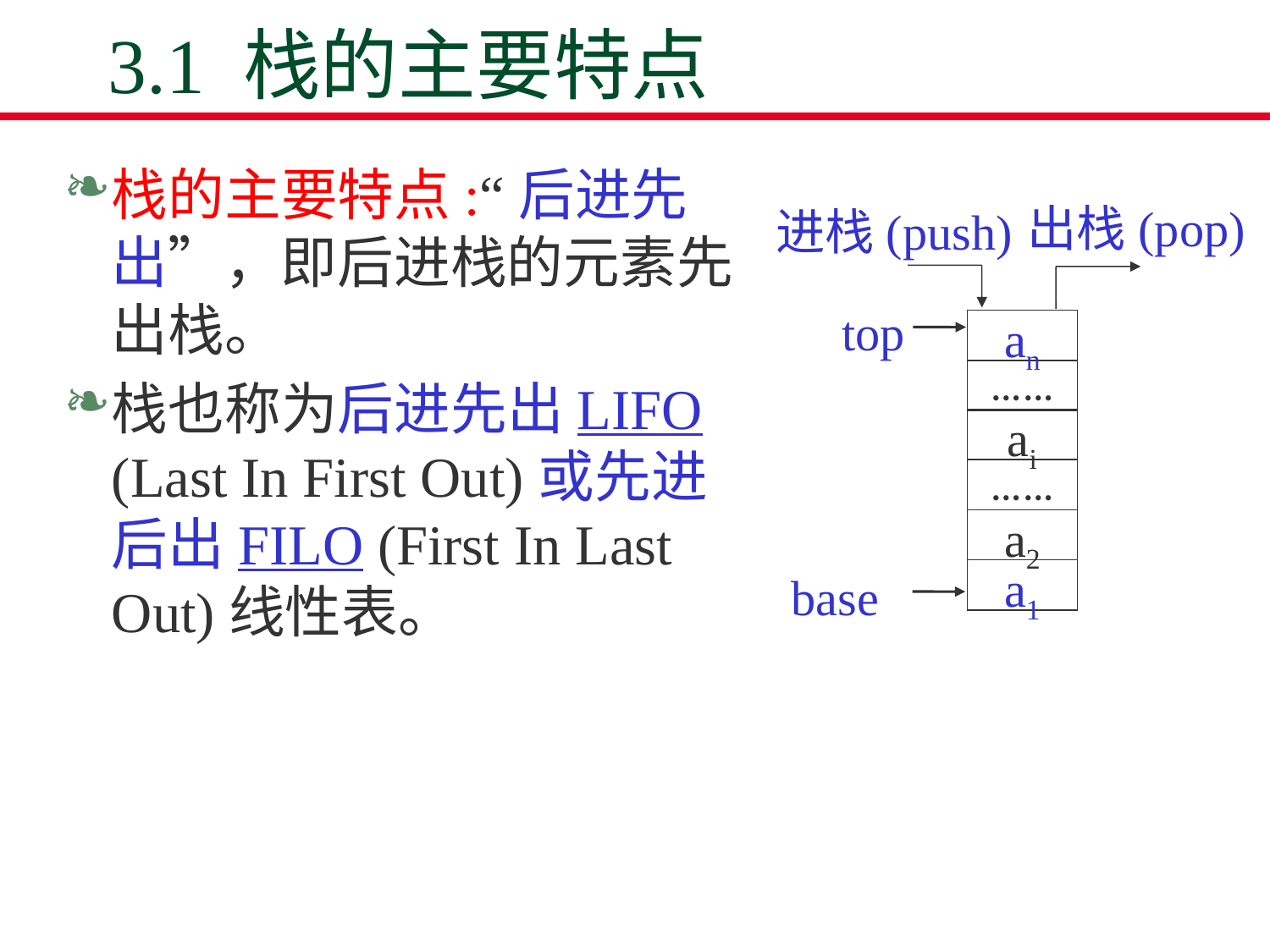

# 3.1 栈的主要特点
栈的主要特点:“后进先出”，即后进栈的元素先出栈。
栈也称为后进先出LIFO (Last In First Out)或先进后出FILO (First In Last Out)线性表。
出栈(pop)

进栈(push)

top

an
⋯⋯
ai
⋯⋯
a2
a1
base